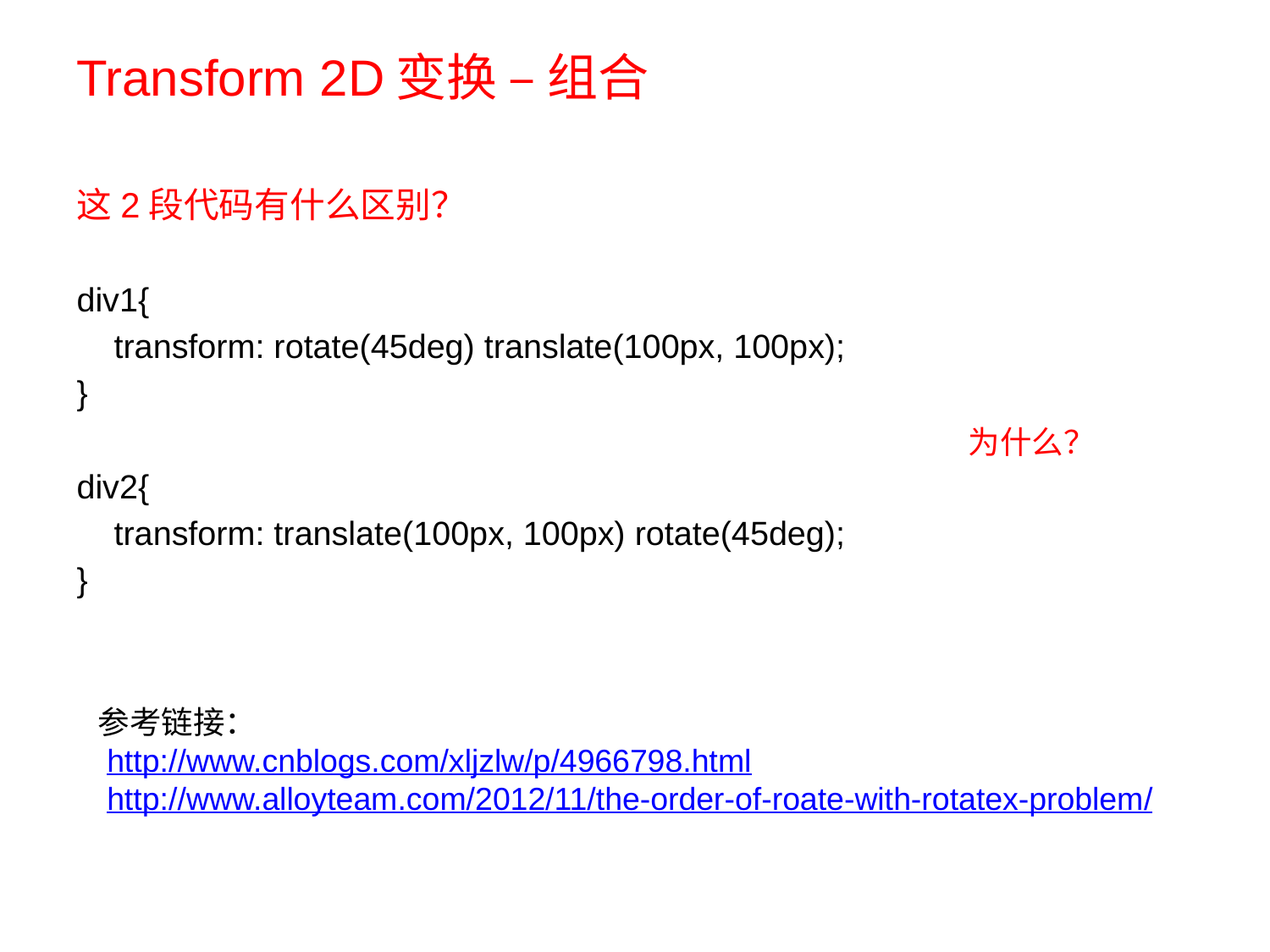

# Transform 2D变换 – 组合
这2段代码有什么区别？

div1{
    transform: rotate(45deg) translate(100px, 100px);
}

div2{
    transform: translate(100px, 100px) rotate(45deg);
}
为什么？
参考链接：
 http://www.cnblogs.com/xljzlw/p/4966798.html
 http://www.alloyteam.com/2012/11/the-order-of-roate-with-rotatex-problem/